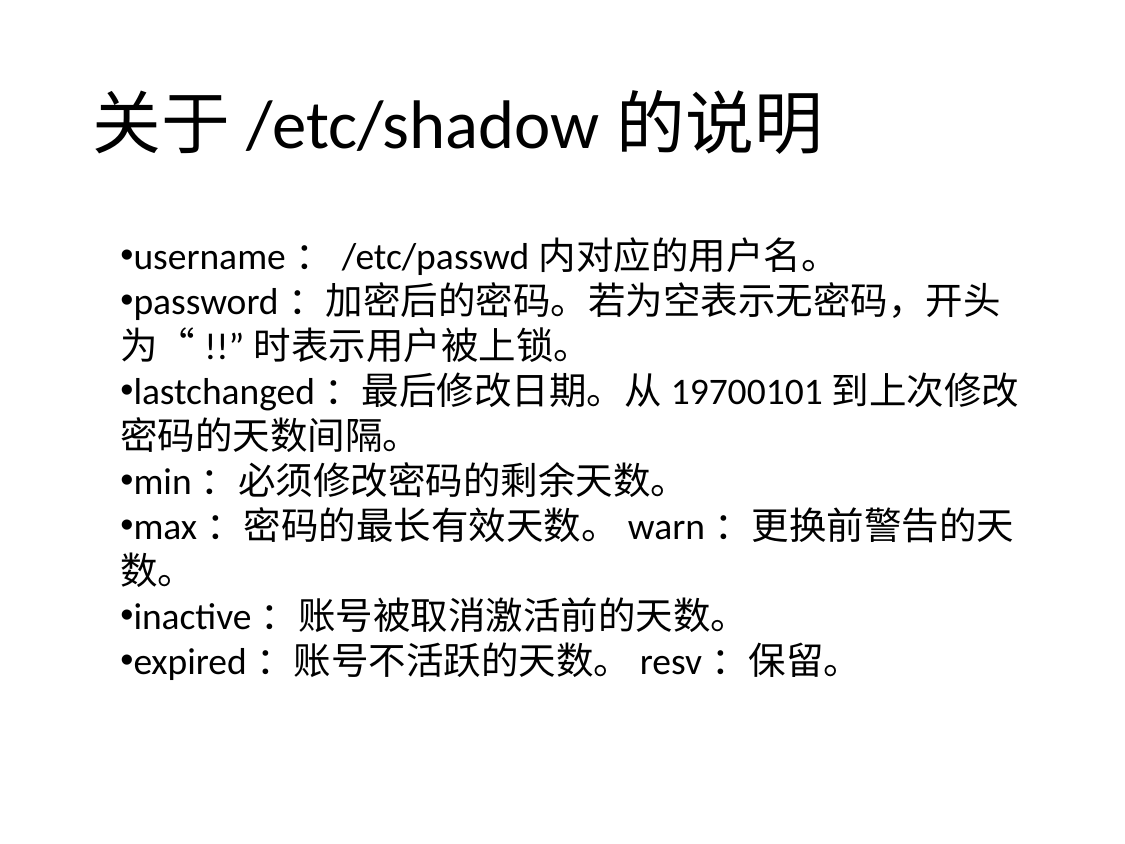

# 关于/etc/shadow的说明
username：/etc/passwd内对应的用户名。
password：加密后的密码。若为空表示无密码，开头为“!!”时表示用户被上锁。
lastchanged：最后修改日期。从19700101到上次修改密码的天数间隔。
min：必须修改密码的剩余天数。
max：密码的最长有效天数。warn：更换前警告的天数。
inactive：账号被取消激活前的天数。
expired：账号不活跃的天数。resv：保留。